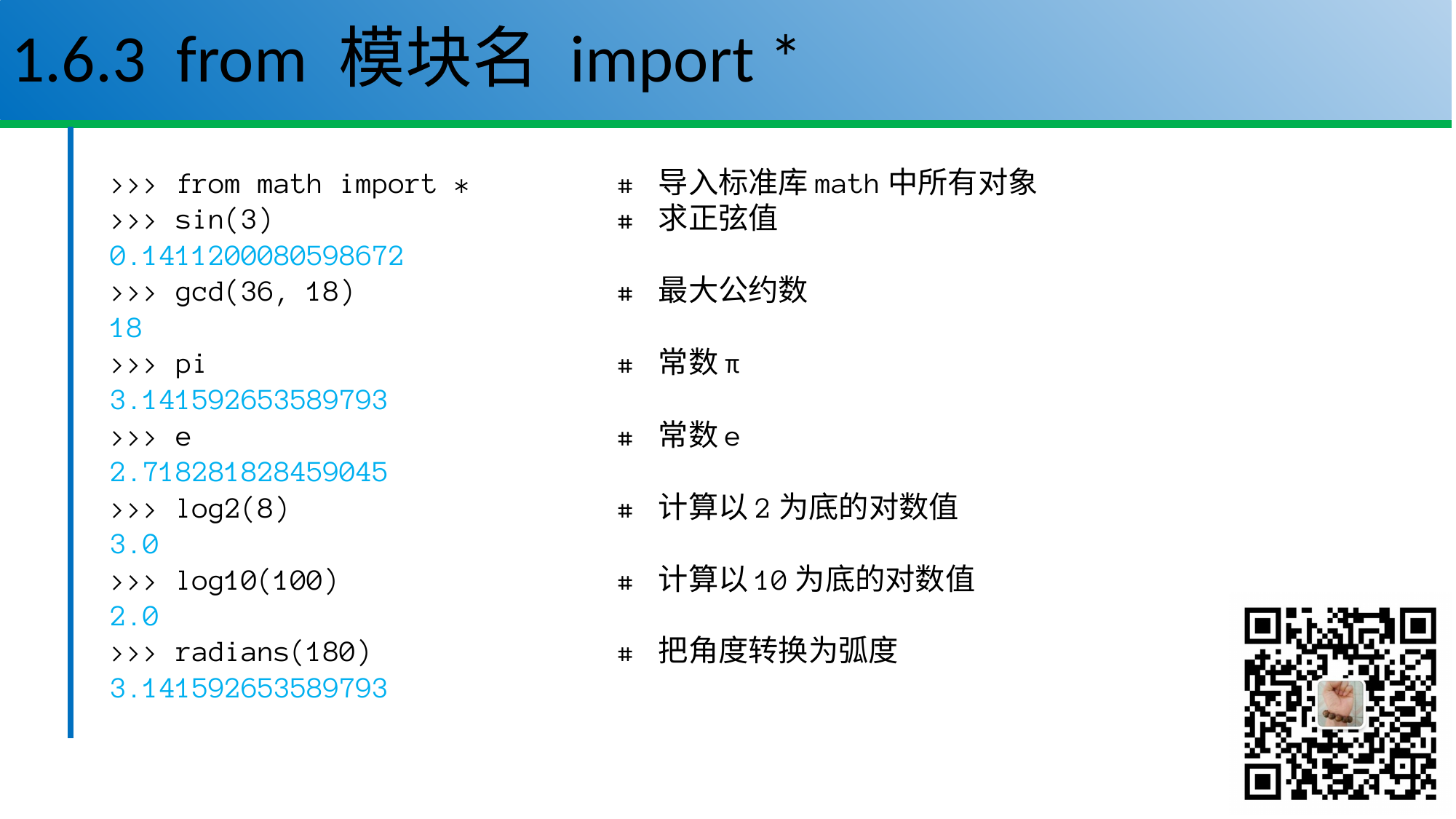

# 1.6.3  from 模块名 import *
>>> from math import *         # 导入标准库math中所有对象
>>> sin(3)                     # 求正弦值
0.1411200080598672
>>> gcd(36, 18)                # 最大公约数
18
>>> pi                         # 常数π
3.141592653589793
>>> e                          # 常数e
2.718281828459045
>>> log2(8)                    # 计算以2为底的对数值
3.0
>>> log10(100)                 # 计算以10为底的对数值
2.0
>>> radians(180)               # 把角度转换为弧度
3.141592653589793
25